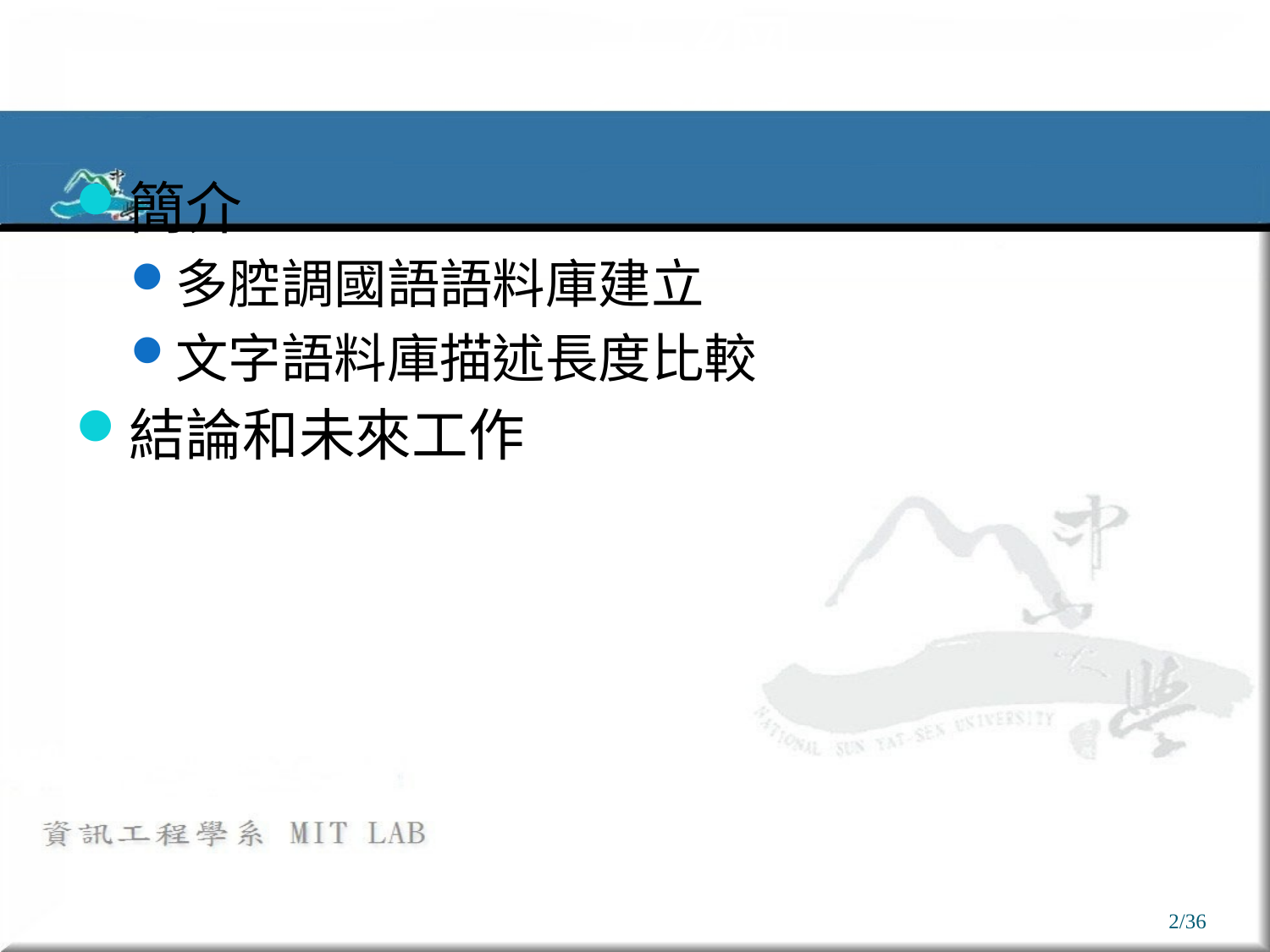

# 大綱
簡介
多腔調國語語料庫建立
文字語料庫描述長度比較
結論和未來工作

2/36